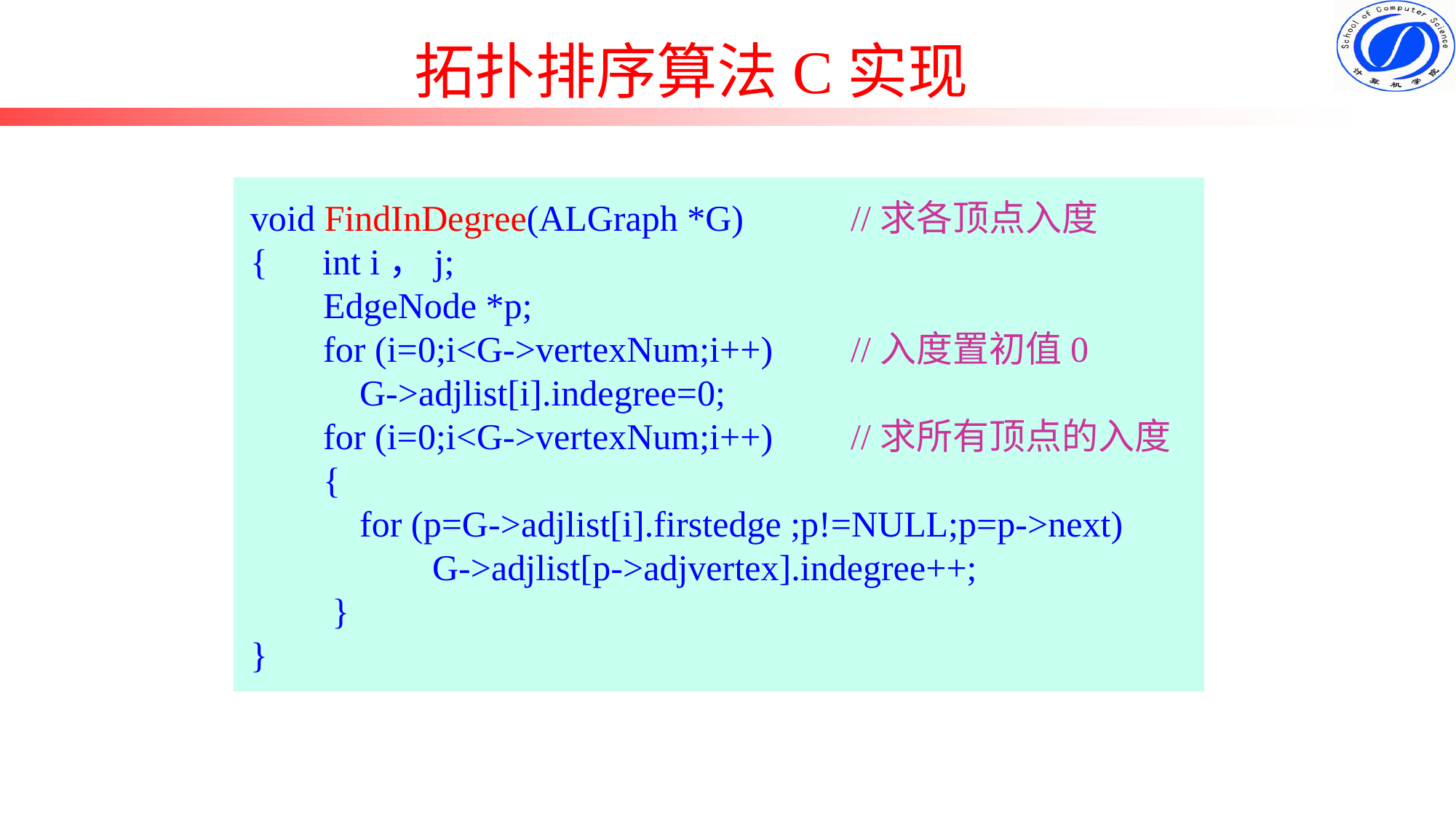

# 拓扑排序算法C实现
void FindInDegree(ALGraph *G)	      //求各顶点入度
{      int i，j;
        EdgeNode *p;
        for (i=0;i<G->vertexNum;i++)	      //入度置初值0
	G->adjlist[i].indegree=0;
        for (i=0;i<G->vertexNum;i++)	      //求所有顶点的入度
        {
	for (p=G->adjlist[i].firstedge ;p!=NULL;p=p->next)
	        G->adjlist[p->adjvertex].indegree++;
　　}
}